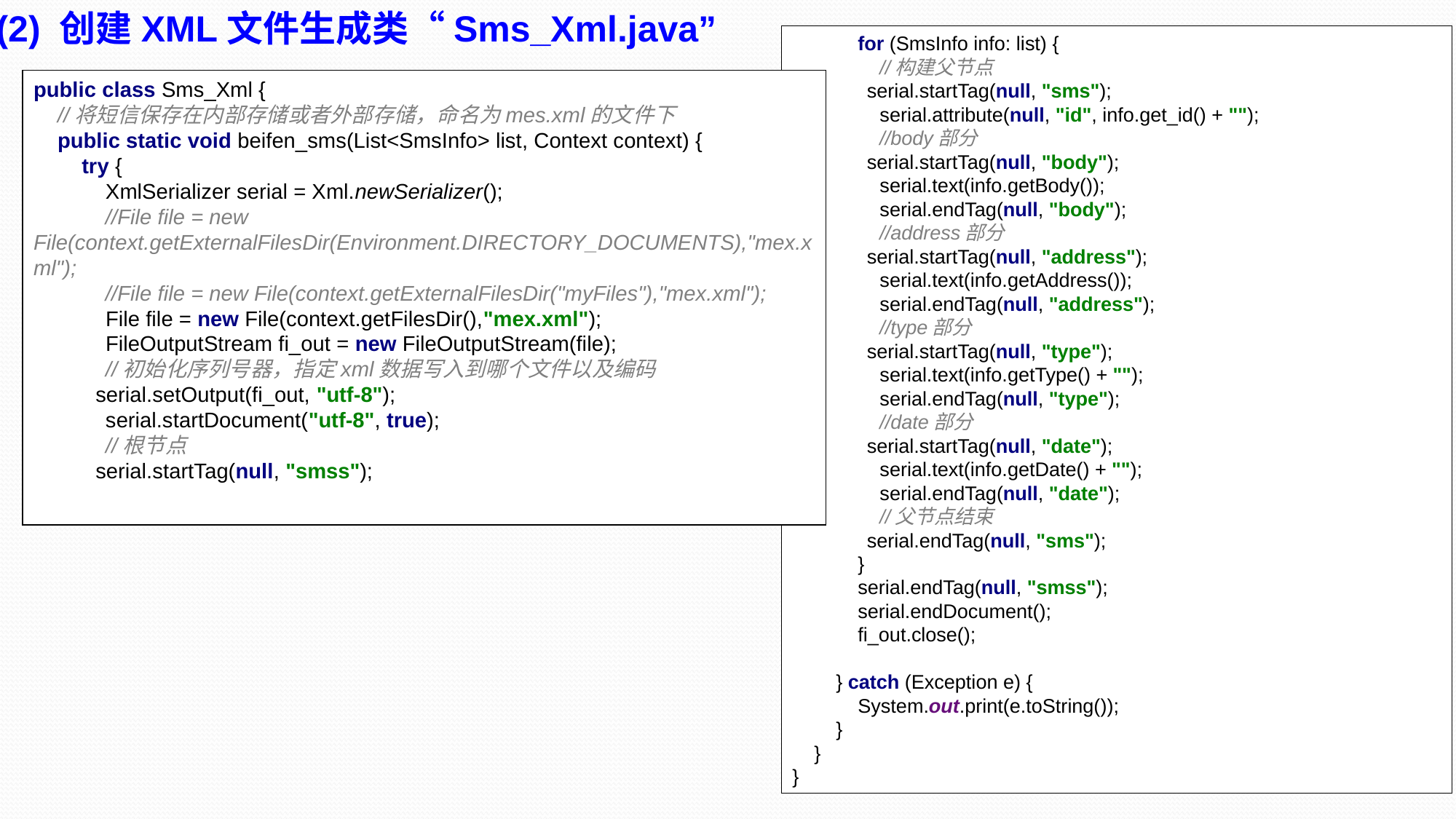

(2) 创建XML文件生成类“Sms_Xml.java”
            for (SmsInfo info: list) {
                //构建父节点
                serial.startTag(null, "sms");
                serial.attribute(null, "id", info.get_id() + "");
                //body部分
                serial.startTag(null, "body");
                serial.text(info.getBody());
                serial.endTag(null, "body");
                //address部分
                serial.startTag(null, "address");
                serial.text(info.getAddress());
                serial.endTag(null, "address");
                //type部分
                serial.startTag(null, "type");
                serial.text(info.getType() + "");
                serial.endTag(null, "type");
                //date部分
                serial.startTag(null, "date");
                serial.text(info.getDate() + "");
                serial.endTag(null, "date");
                //父节点结束
                serial.endTag(null, "sms");
            }
            serial.endTag(null, "smss");
            serial.endDocument();
            fi_out.close();
        } catch (Exception e) {
            System.out.print(e.toString());
        }
    }
}
public class Sms_Xml {
    //将短信保存在内部存储或者外部存储，命名为mes.xml的文件下
    public static void beifen_sms(List<SmsInfo> list, Context context) {
        try {
            XmlSerializer serial = Xml.newSerializer();
            //File file = new File(context.getExternalFilesDir(Environment.DIRECTORY_DOCUMENTS),"mex.xml");
            //File file = new File(context.getExternalFilesDir("myFiles"),"mex.xml");
            File file = new File(context.getFilesDir(),"mex.xml");
            FileOutputStream fi_out = new FileOutputStream(file);
            //初始化序列号器，指定xml数据写入到哪个文件以及编码
            serial.setOutput(fi_out, "utf-8");
            serial.startDocument("utf-8", true);
            //根节点
            serial.startTag(null, "smss");